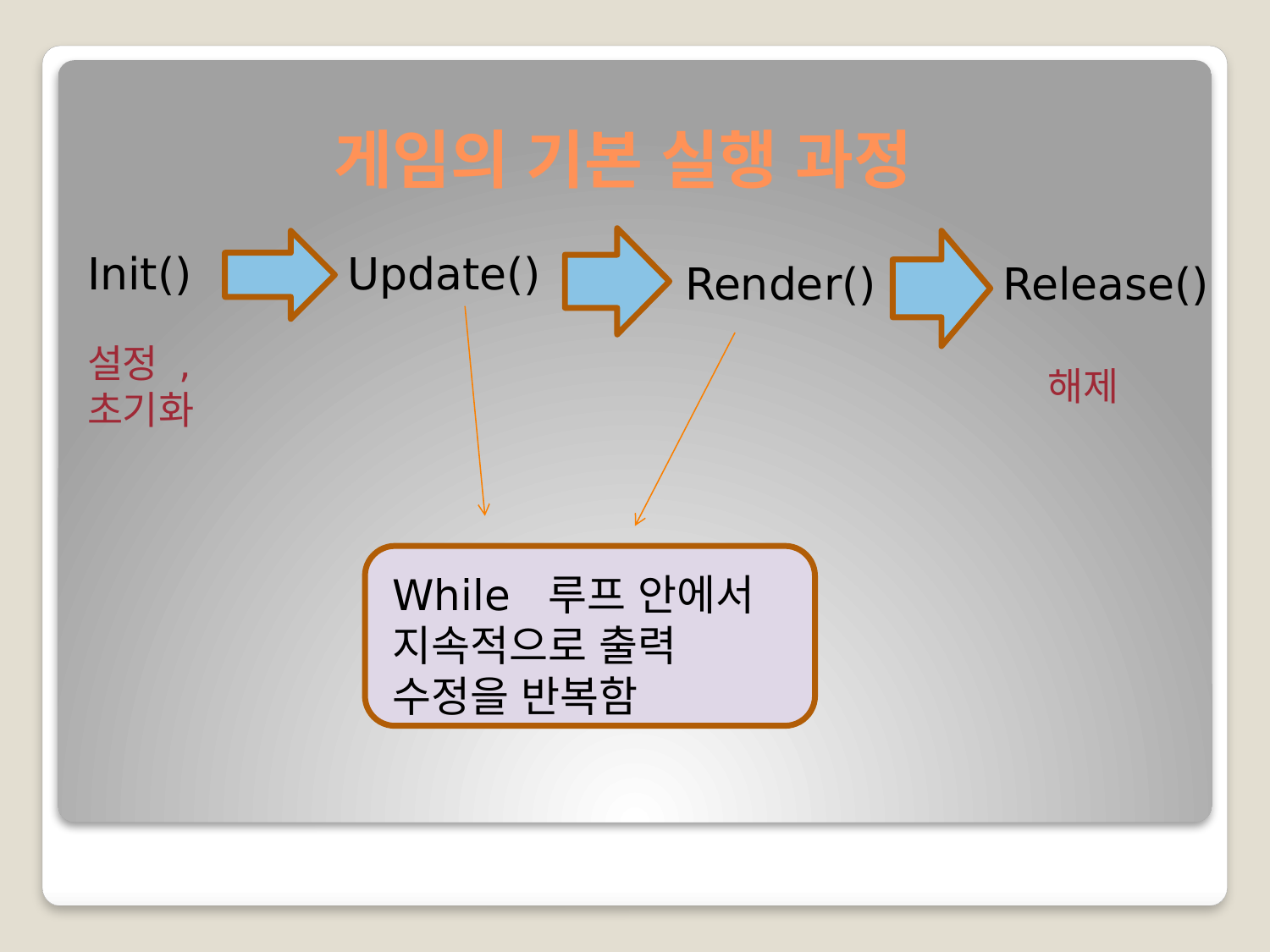

# 게임의 기본 실행 과정

Init()
Update()
Render()
Release()
설정 , 초기화
해제

While  루프 안에서 지속적으로 출력 수정을 반복함